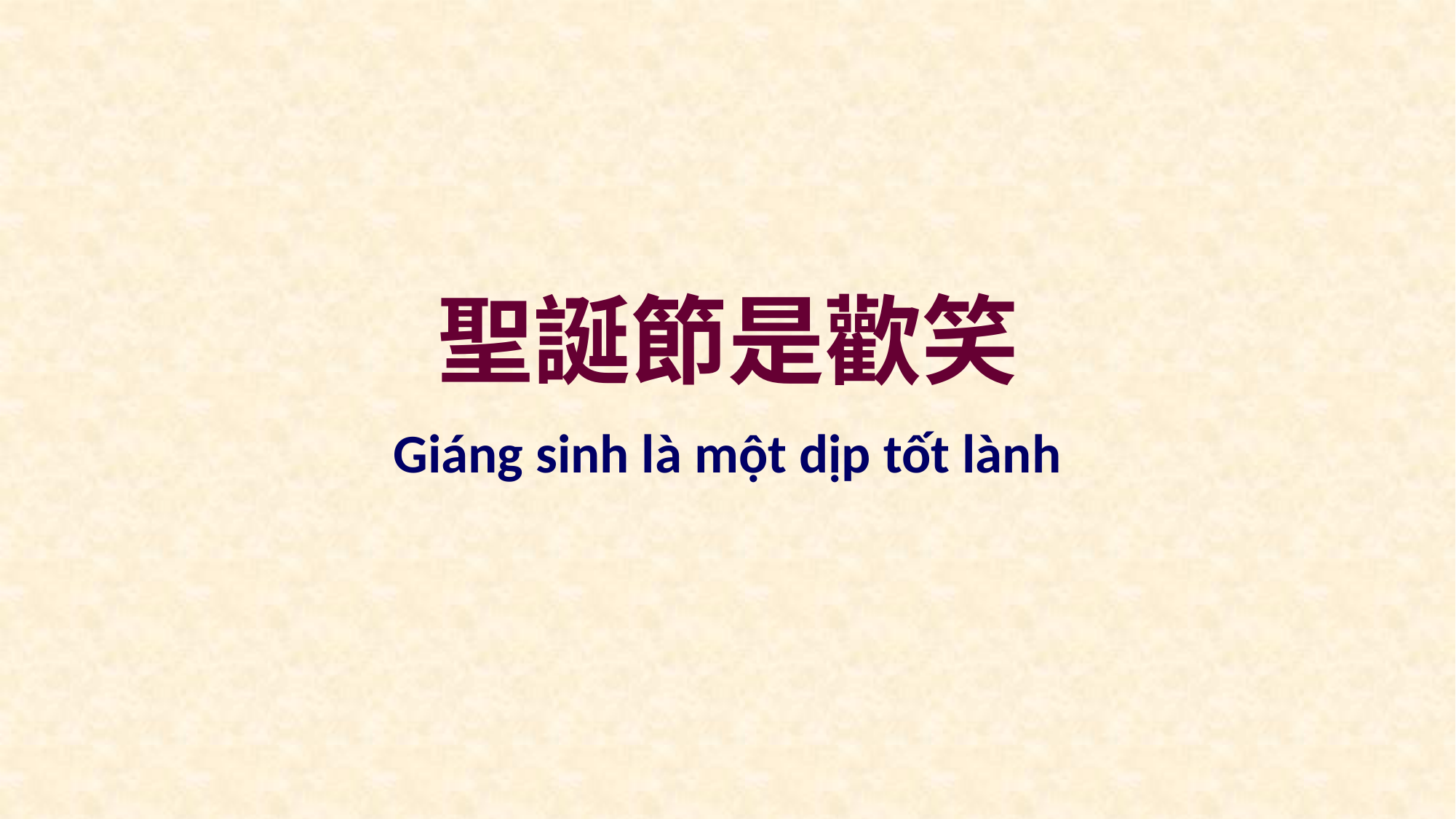

聖誕節是歡笑
Giáng sinh là một dịp tốt lành